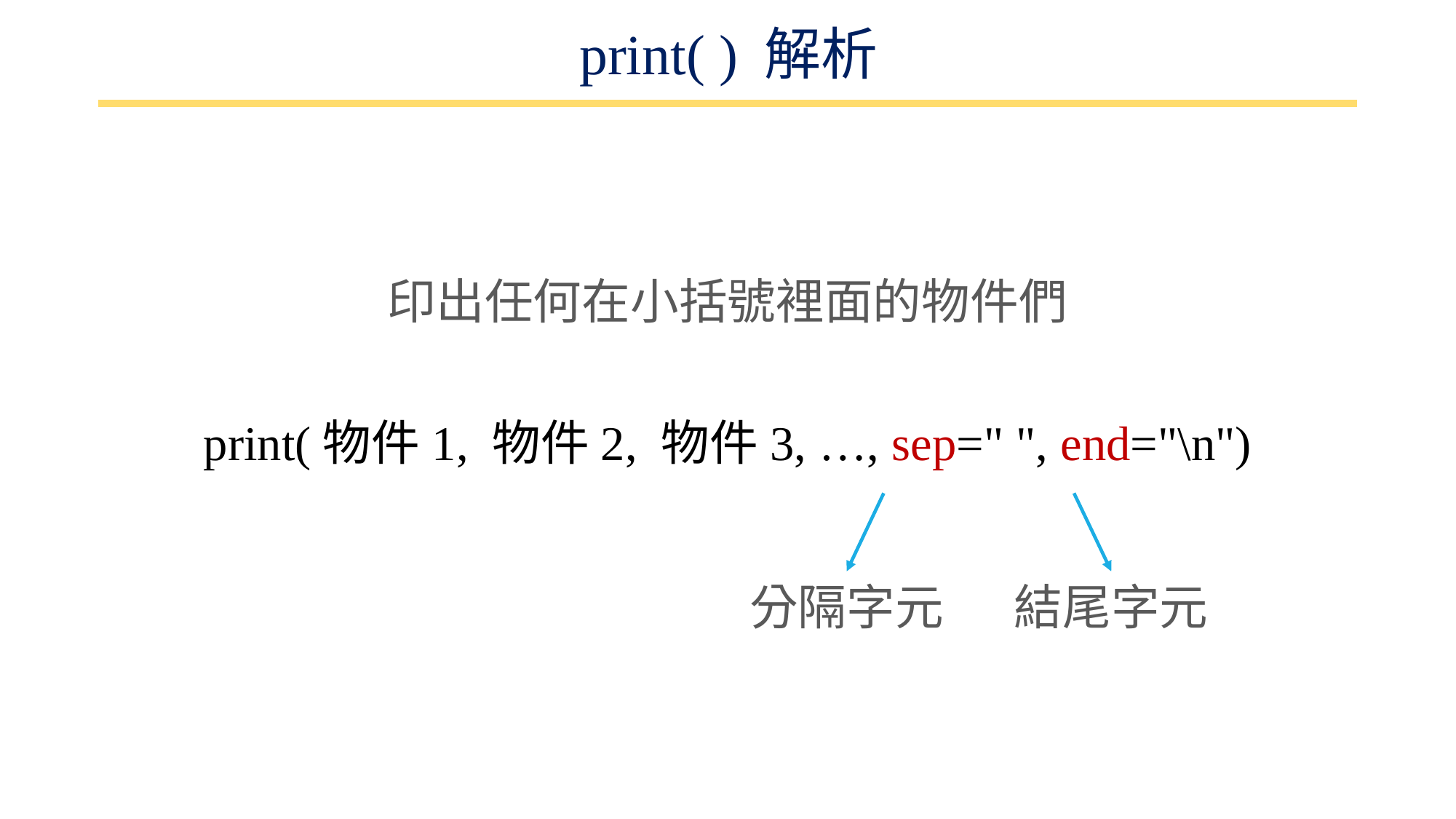

# print( ) 解析
印出任何在小括號裡面的物件們
print(物件1, 物件2, 物件3, …, sep=" ", end="\n")
分隔字元
結尾字元